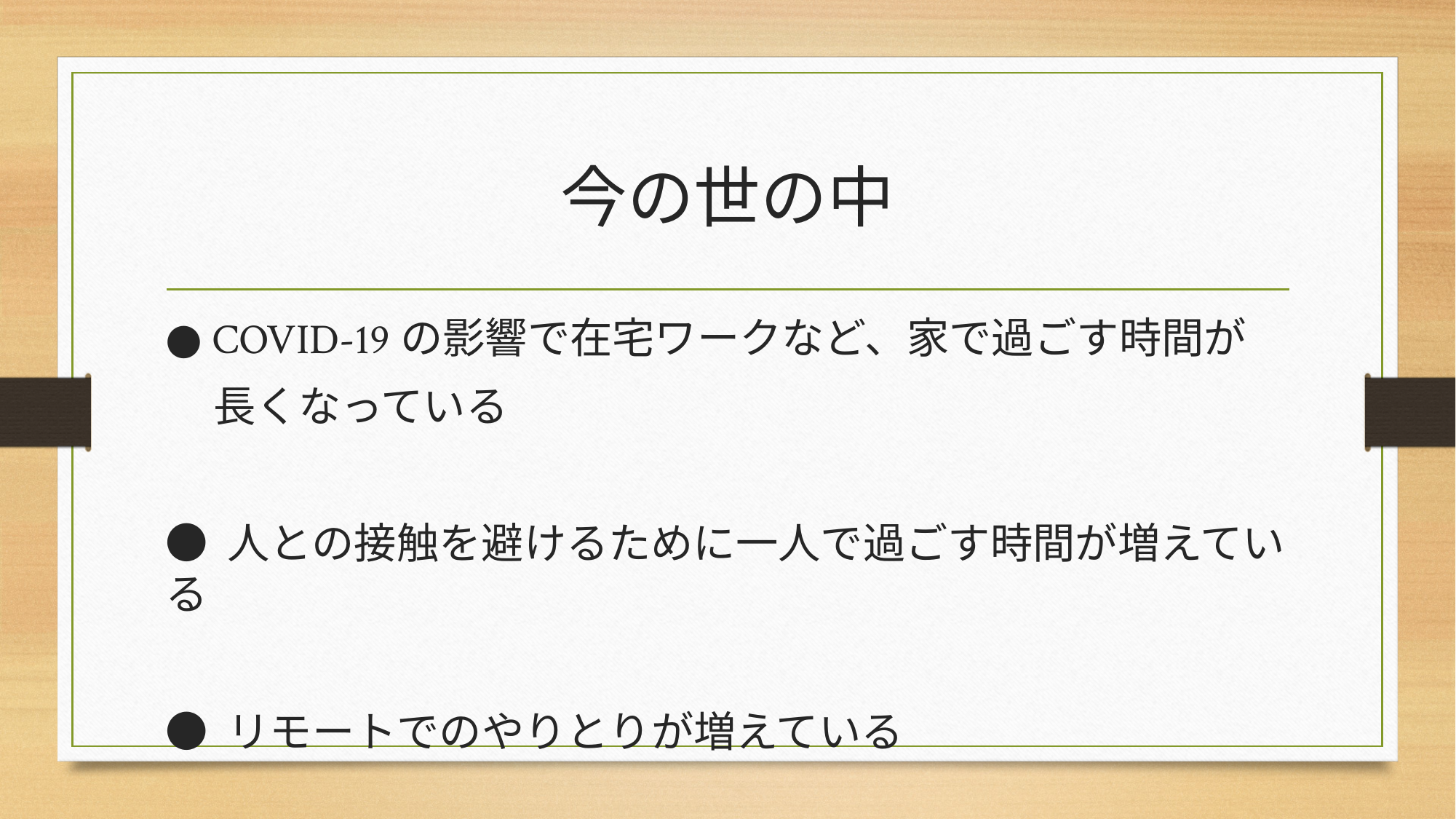

# 今の世の中
● COVID-19の影響で在宅ワークなど、家で過ごす時間が
    長くなっている

● 人との接触を避けるために一人で過ごす時間が増えている

● リモートでのやりとりが増えている